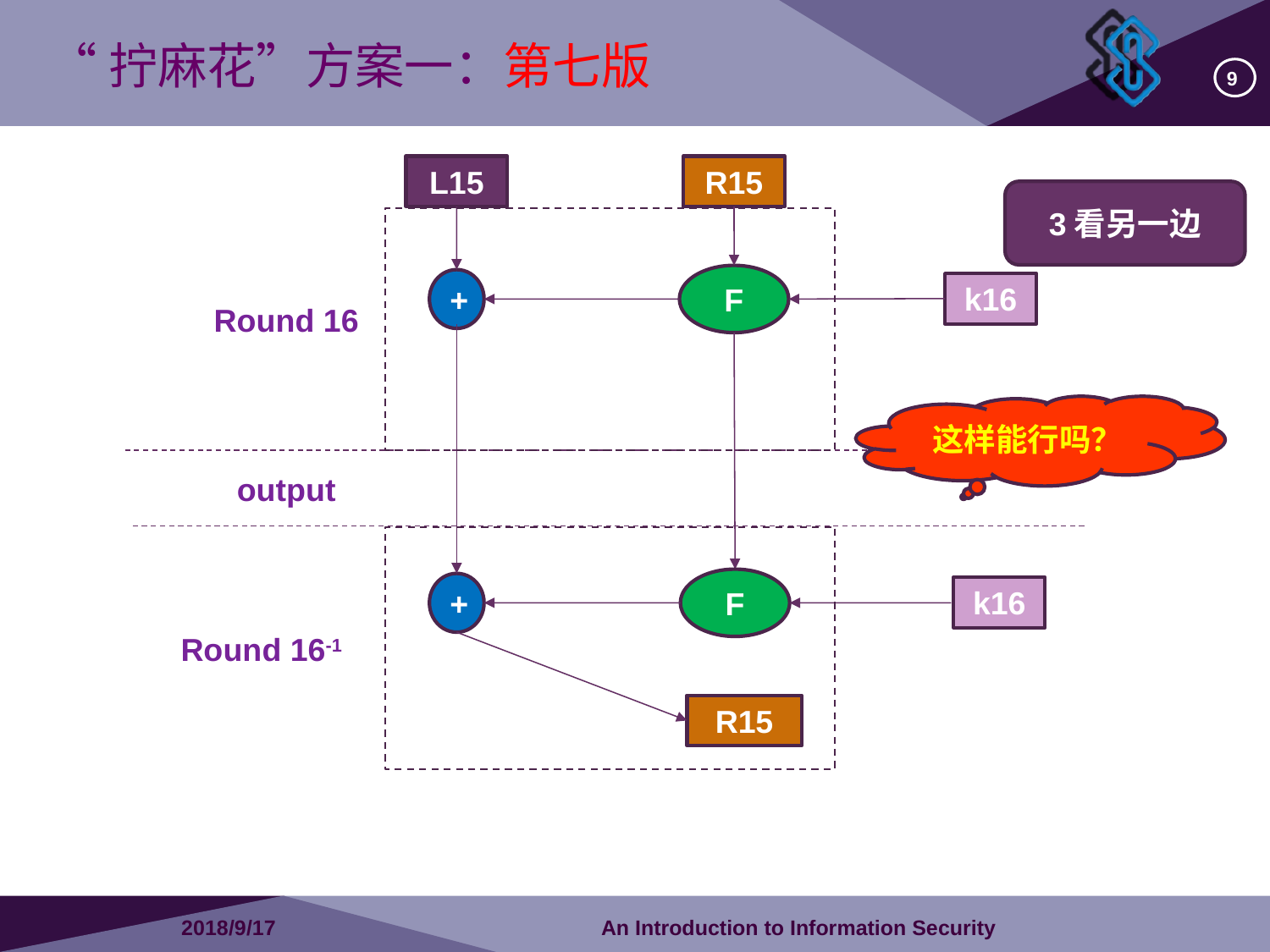

# “拧麻花”方案一：第七版
9
L15
R15
3看另一边

F
+
k16
Round 16
这样能行吗？
output

F
+
k16
Round 16-1
R15
2018/9/17
An Introduction to Information Security